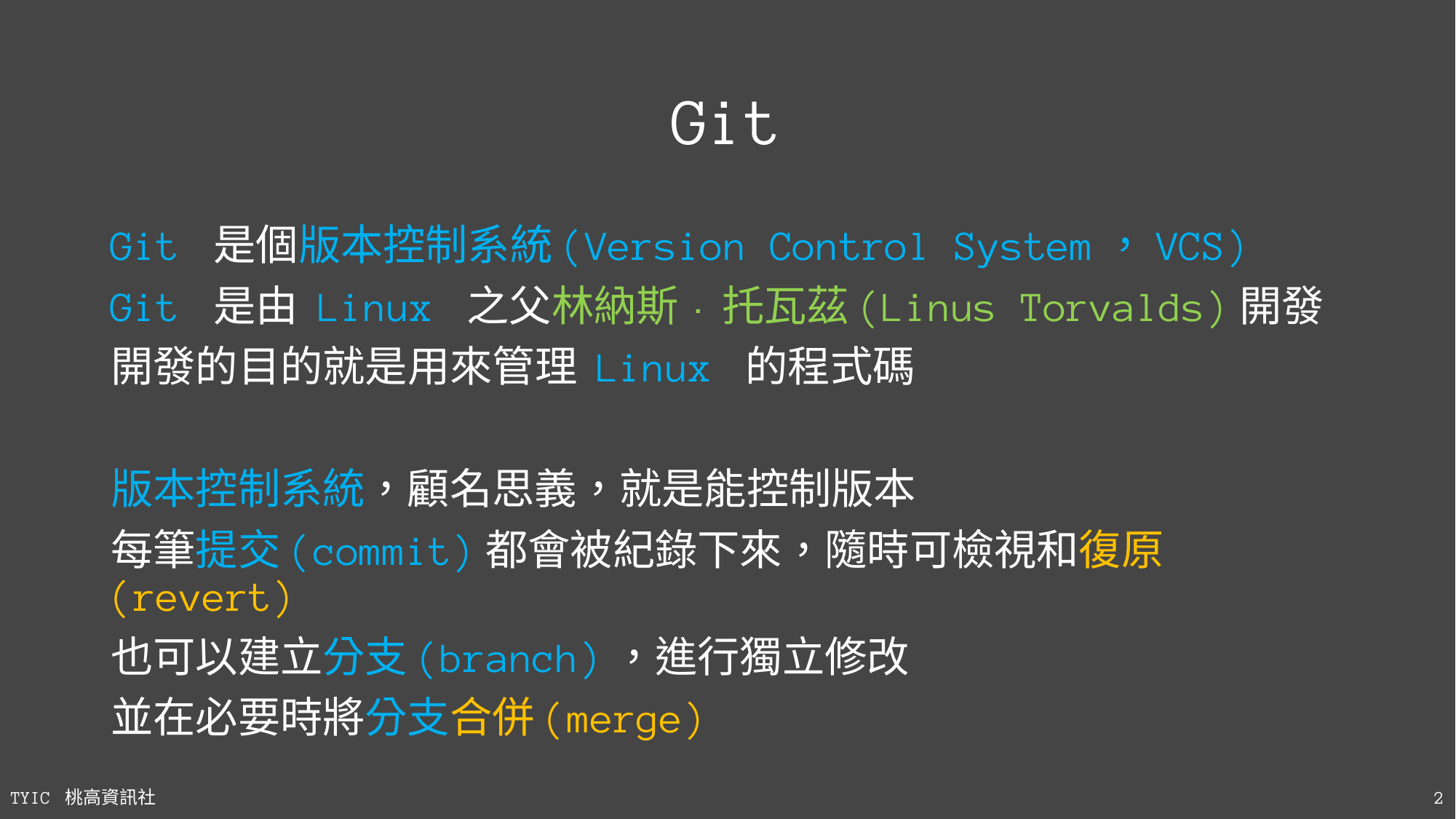

# Git
Git 是個版本控制系統(Version Control System，VCS)
Git 是由 Linux 之父林納斯·托瓦茲(Linus Torvalds)開發
開發的目的就是用來管理 Linux 的程式碼

版本控制系統，顧名思義，就是能控制版本
每筆提交(commit)都會被紀錄下來，隨時可檢視和復原(revert)
也可以建立分支(branch)，進行獨立修改
並在必要時將分支合併(merge)